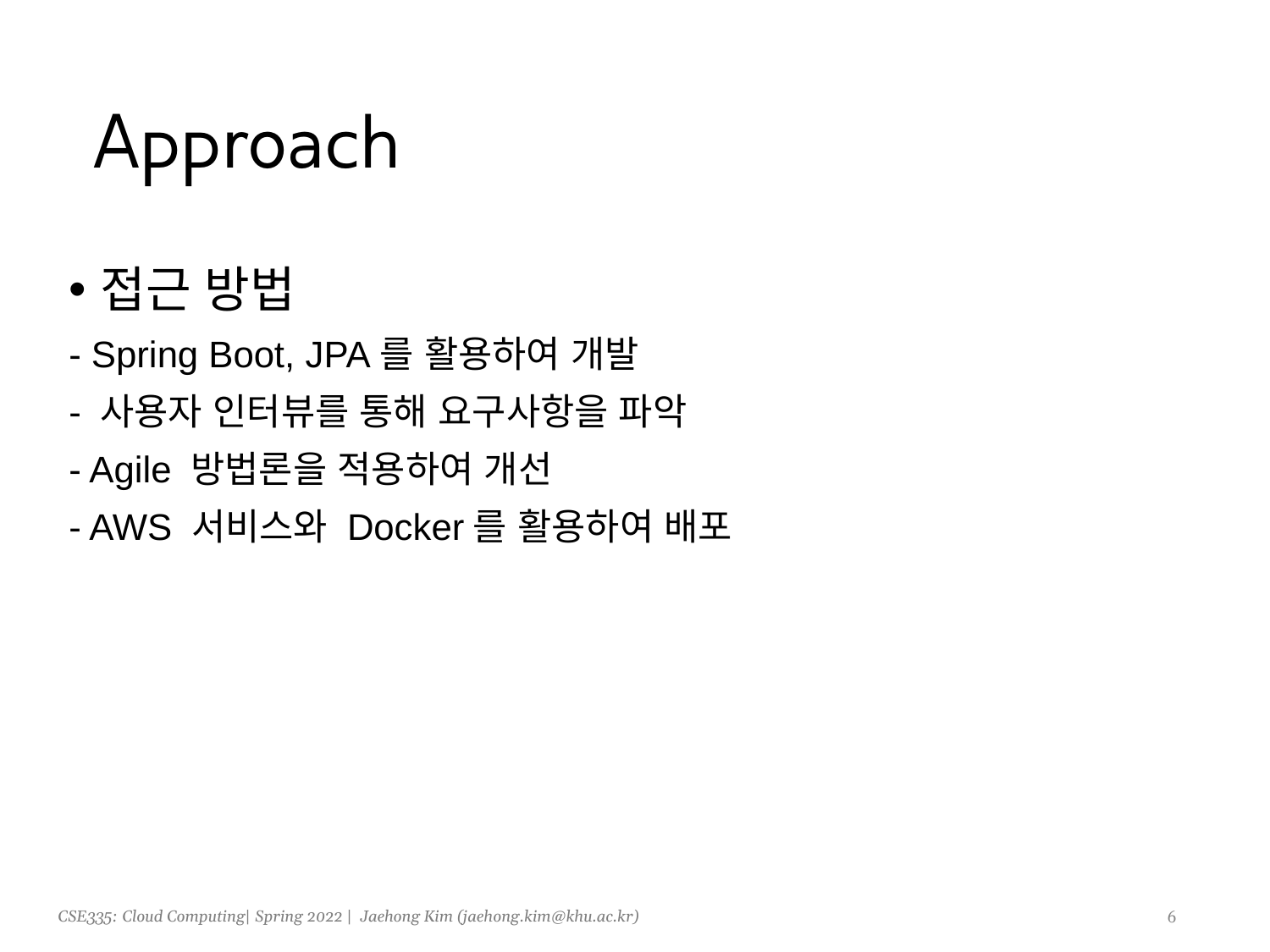

# Approach
접근 방법
- Spring Boot, JPA를 활용하여 개발
- 사용자 인터뷰를 통해 요구사항을 파악
- Agile 방법론을 적용하여 개선
- AWS 서비스와 Docker를 활용하여 배포

6